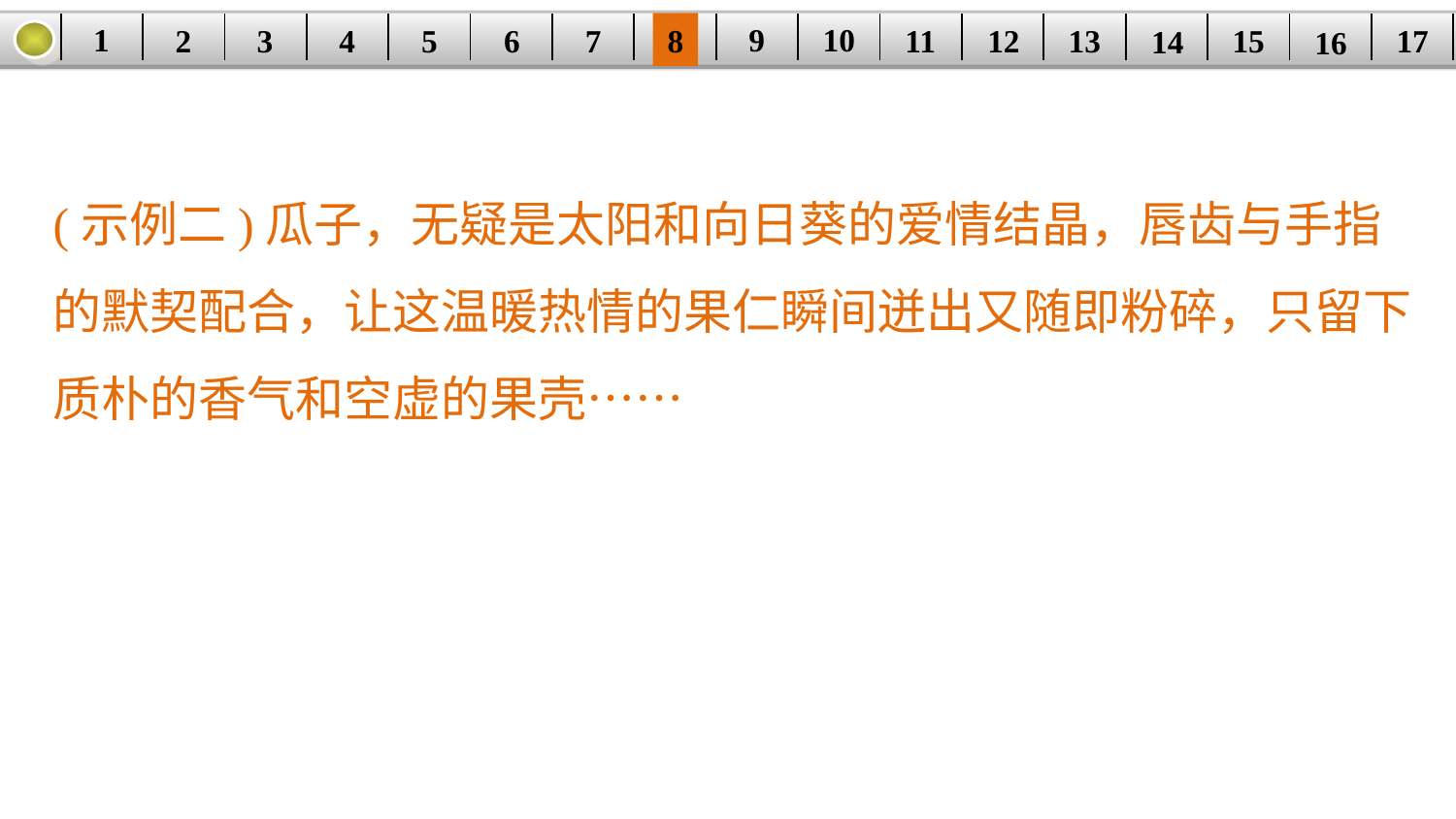

9
10
1
3
4
5
6
8
11
2
17
12
15
|  |  |  |  |  |  |  |  |  |  |  |  |  |  |  |  |  |
| --- | --- | --- | --- | --- | --- | --- | --- | --- | --- | --- | --- | --- | --- | --- | --- | --- |
7
13
14
16

(示例二)瓜子，无疑是太阳和向日葵的爱情结晶，唇齿与手指的默契配合，让这温暖热情的果仁瞬间迸出又随即粉碎，只留下质朴的香气和空虚的果壳……